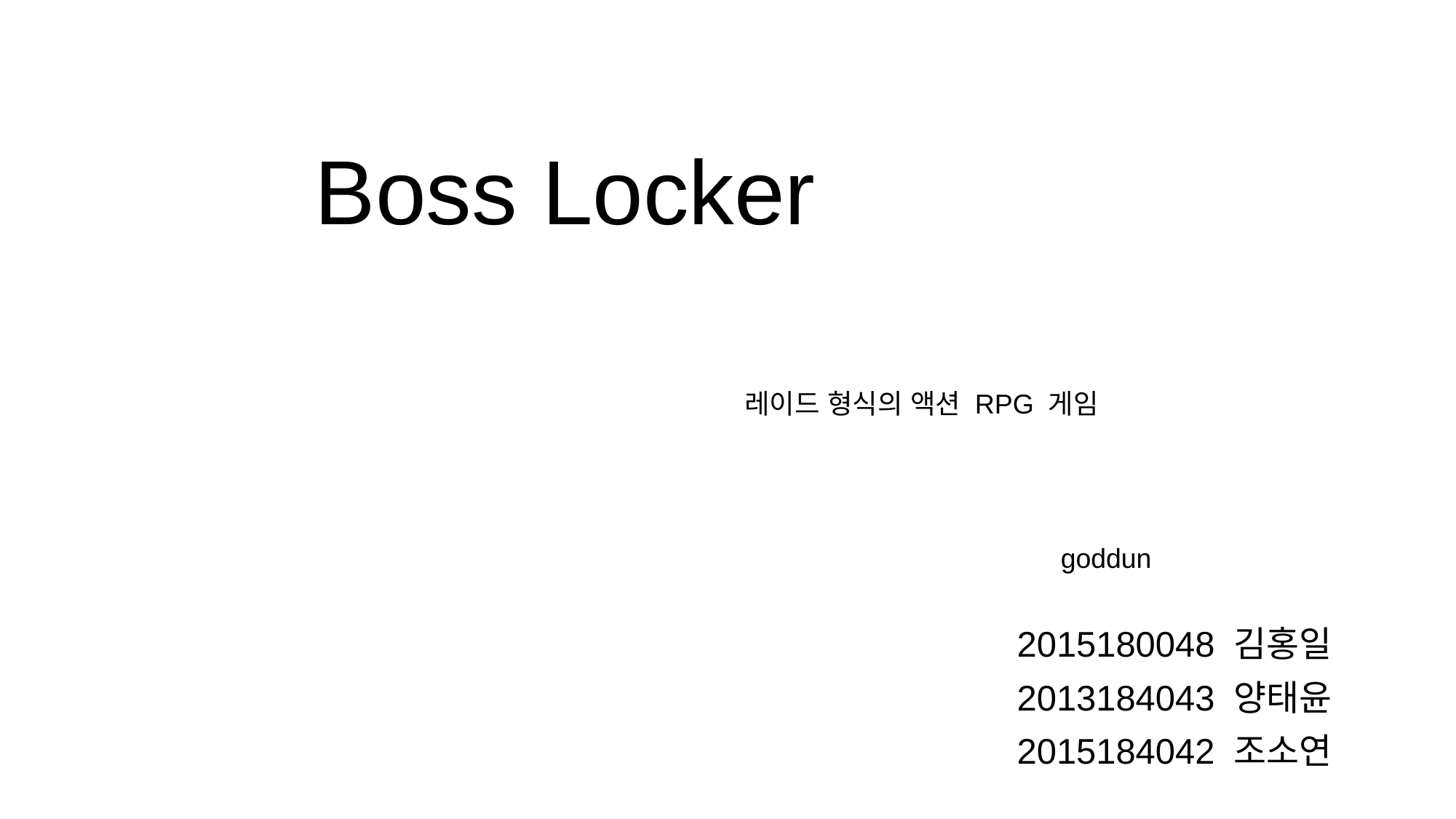

# Boss Locker
레이드 형식의 액션 RPG 게임
goddun
2015180048 김홍일
2013184043 양태윤
2015184042 조소연